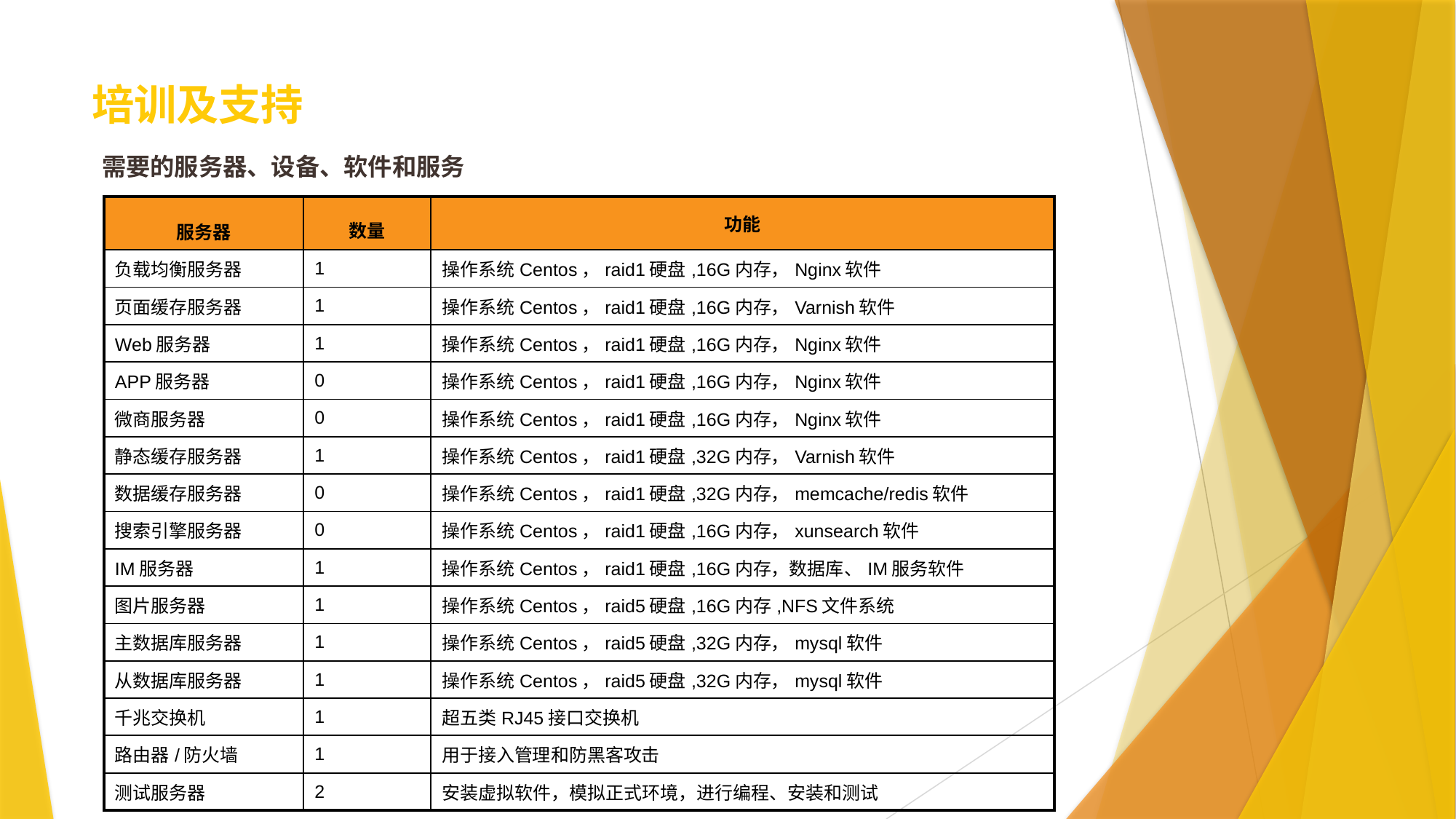

# 培训及支持
需要的服务器、设备、软件和服务

| 服务器 | 数量 | 功能 |
| --- | --- | --- |
| 负载均衡服务器 | 1 | 操作系统Centos，raid1硬盘,16G内存，Nginx软件 |
| 页面缓存服务器 | 1 | 操作系统Centos，raid1硬盘,16G内存，Varnish软件 |
| Web服务器 | 1 | 操作系统Centos，raid1硬盘,16G内存，Nginx软件 |
| APP服务器 | 0 | 操作系统Centos，raid1硬盘,16G内存，Nginx软件 |
| 微商服务器 | 0 | 操作系统Centos，raid1硬盘,16G内存，Nginx软件 |
| 静态缓存服务器 | 1 | 操作系统Centos，raid1硬盘,32G内存，Varnish软件 |
| 数据缓存服务器 | 0 | 操作系统Centos，raid1硬盘,32G内存，memcache/redis软件 |
| 搜索引擎服务器 | 0 | 操作系统Centos，raid1硬盘,16G内存，xunsearch软件 |
| IM服务器 | 1 | 操作系统Centos，raid1硬盘,16G内存，数据库、IM服务软件 |
| 图片服务器 | 1 | 操作系统Centos，raid5硬盘,16G内存,NFS文件系统 |
| 主数据库服务器 | 1 | 操作系统Centos，raid5硬盘,32G内存，mysql软件 |
| 从数据库服务器 | 1 | 操作系统Centos，raid5硬盘,32G内存，mysql软件 |
| 千兆交换机 | 1 | 超五类RJ45接口交换机 |
| 路由器/防火墙 | 1 | 用于接入管理和防黑客攻击 |
| 测试服务器 | 2 | 安装虚拟软件，模拟正式环境，进行编程、安装和测试 |